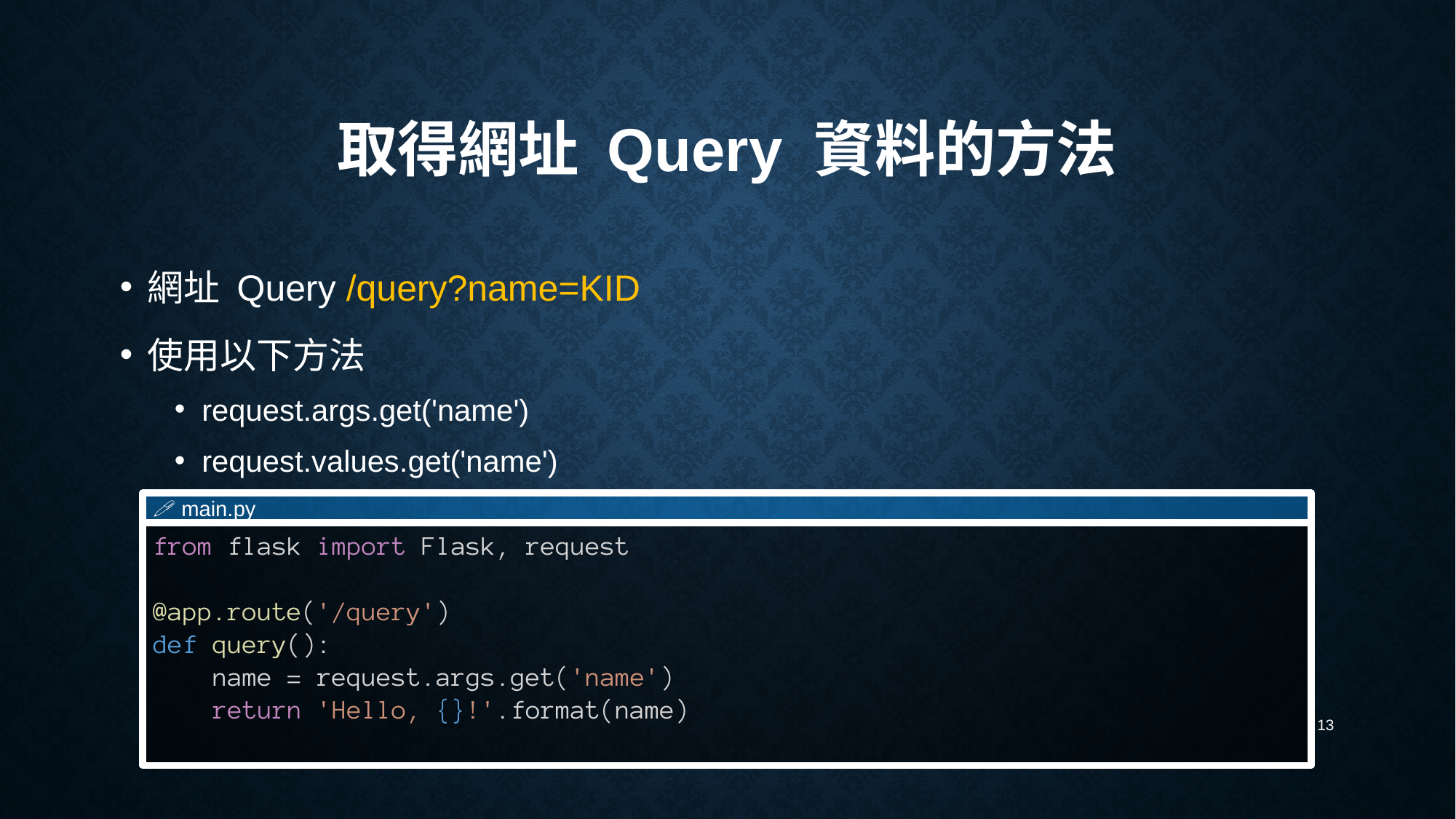

# 取得網址 Query 資料的方法
網址 Query /query?name=KID
使用以下方法
request.args.get('name')
request.values.get('name')
🖊 main.py
from flask import Flask, request

@app.route('/query')
def query():
    name = request.args.get('name')
    return 'Hello, {}!'.format(name)
13